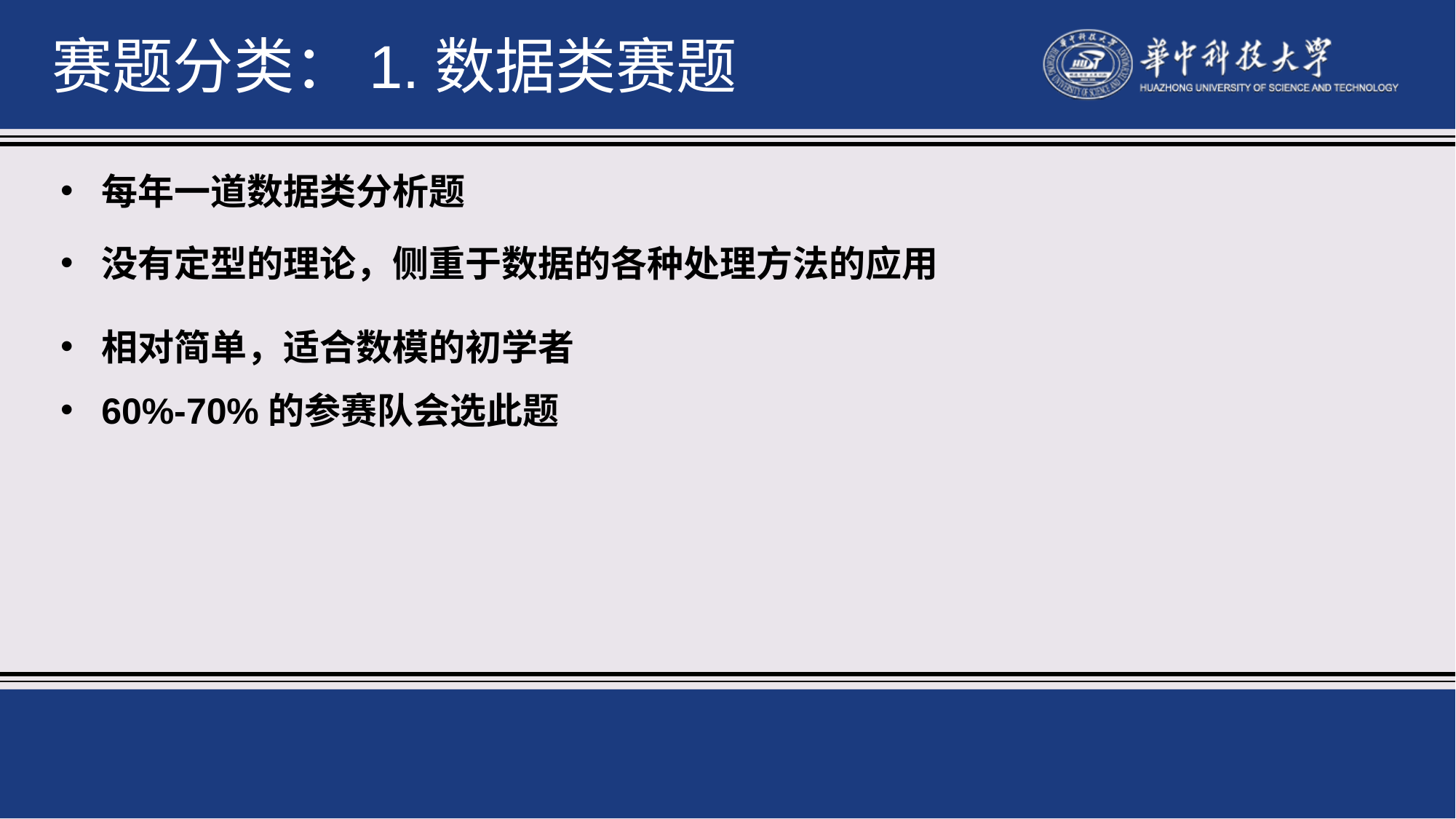

赛题分类：1.数据类赛题
每年一道数据类分析题
没有定型的理论，侧重于数据的各种处理方法的应用
相对简单，适合数模的初学者
60%-70%的参赛队会选此题